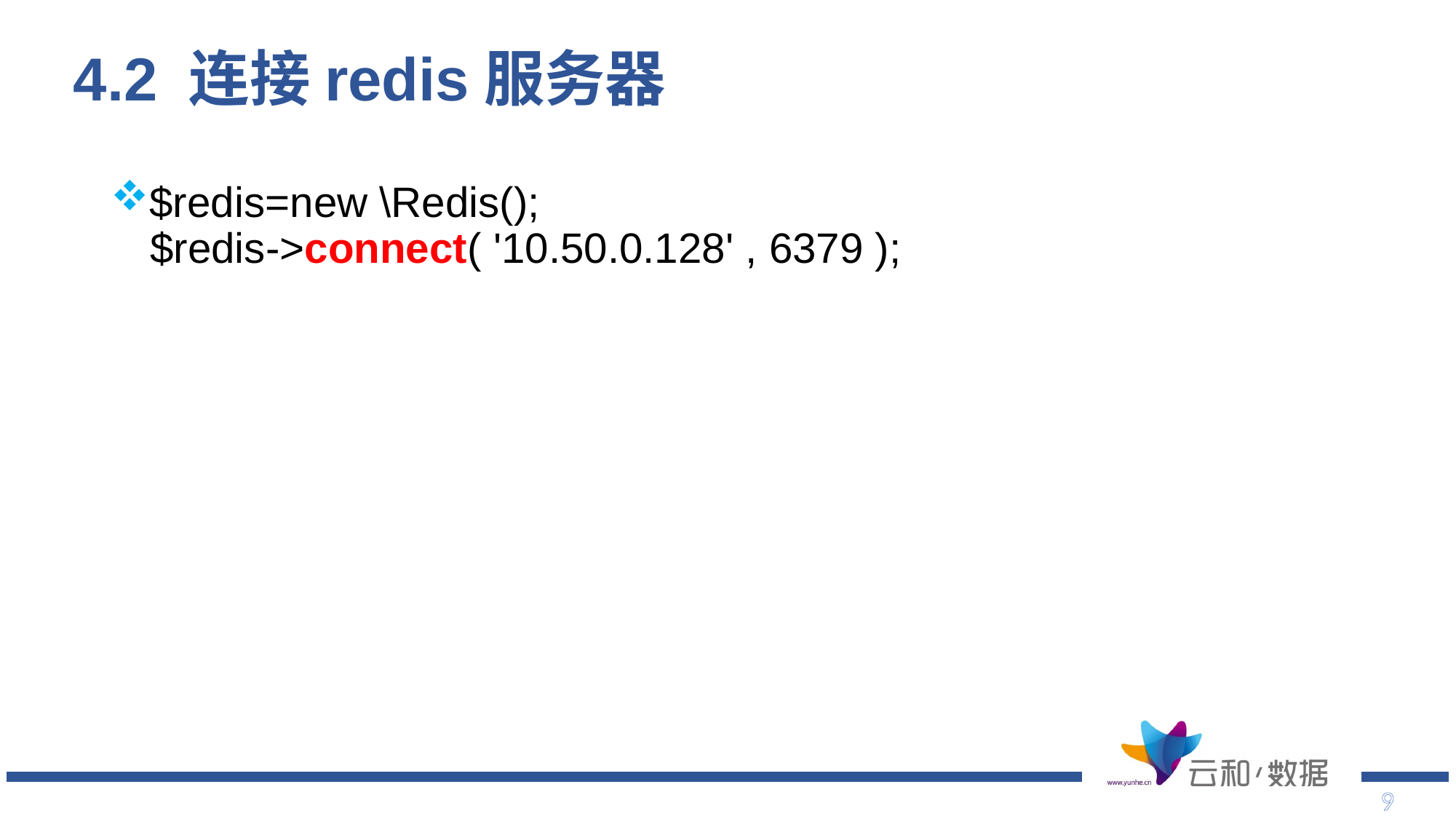

# 4.2 连接redis服务器
$redis=new \Redis();
 $redis->connect( '10.50.0.128' , 6379 );